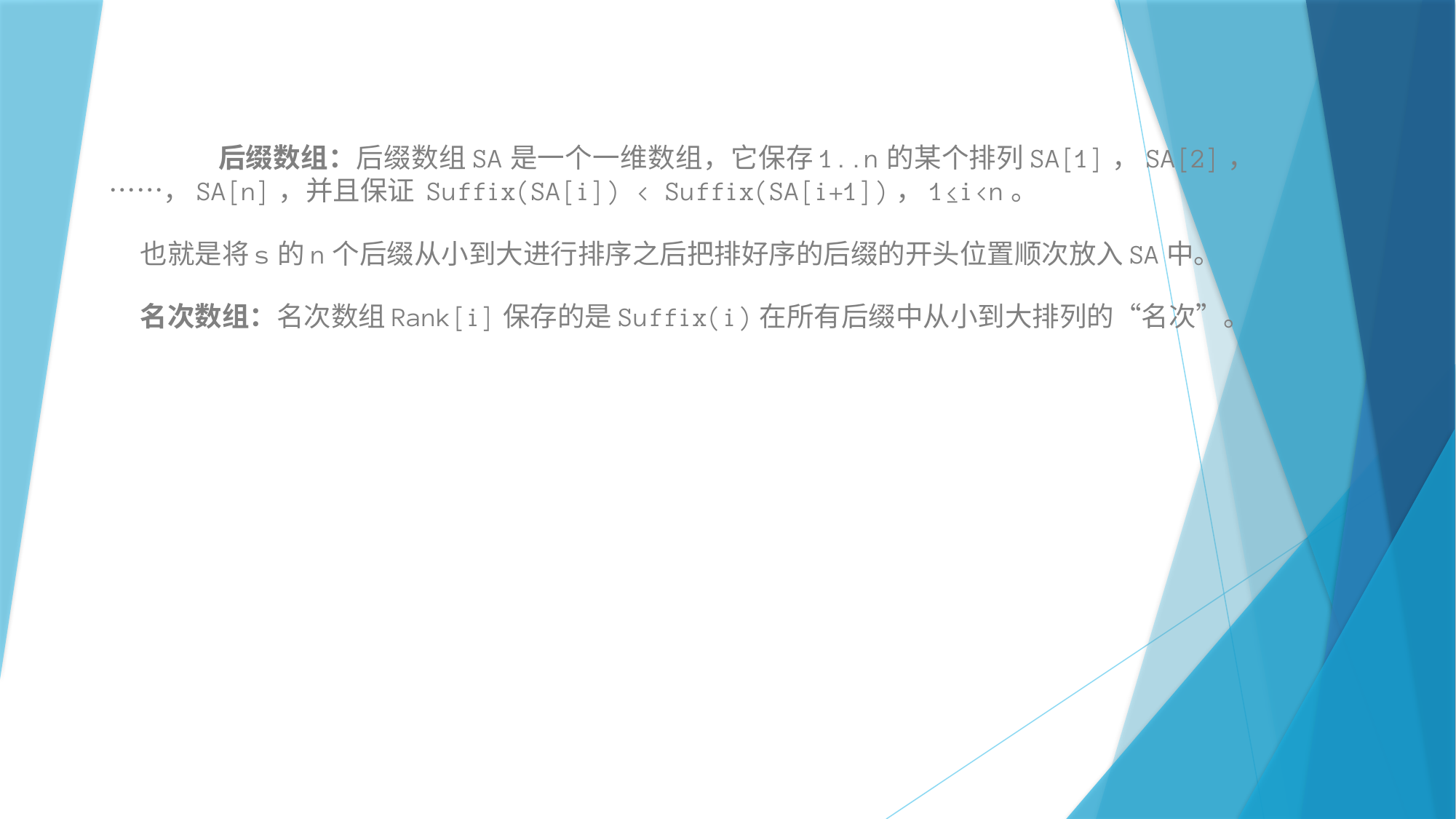

#
	后缀数组：后缀数组SA是一个一维数组，它保存1..n的某个排列SA[1]，SA[2]，……，SA[n]，并且保证 Suffix(SA[i]) < Suffix(SA[i+1])，1≤i<n。
    也就是将s的n个后缀从小到大进行排序之后把排好序的后缀的开头位置顺次放入SA中。
    名次数组：名次数组Rank[i]保存的是Suffix(i)在所有后缀中从小到大排列的“名次”。